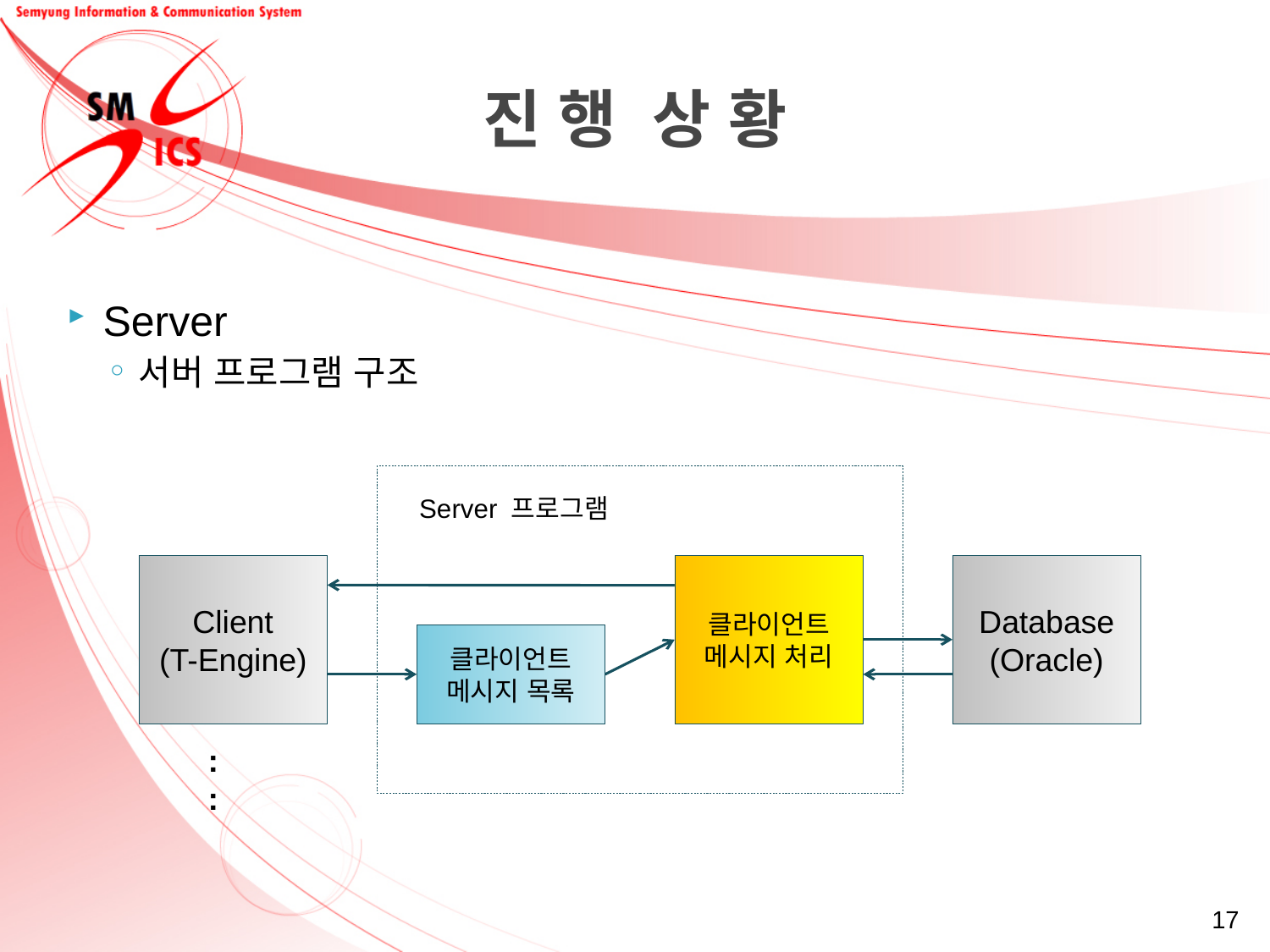

진 행  상 황
Server
서버 프로그램 구조

Server 프로그램
Client
(T-Engine)
클라이언트
메시지 처리
Database
(Oracle)
클라이언트
메시지 목록
:
:
17